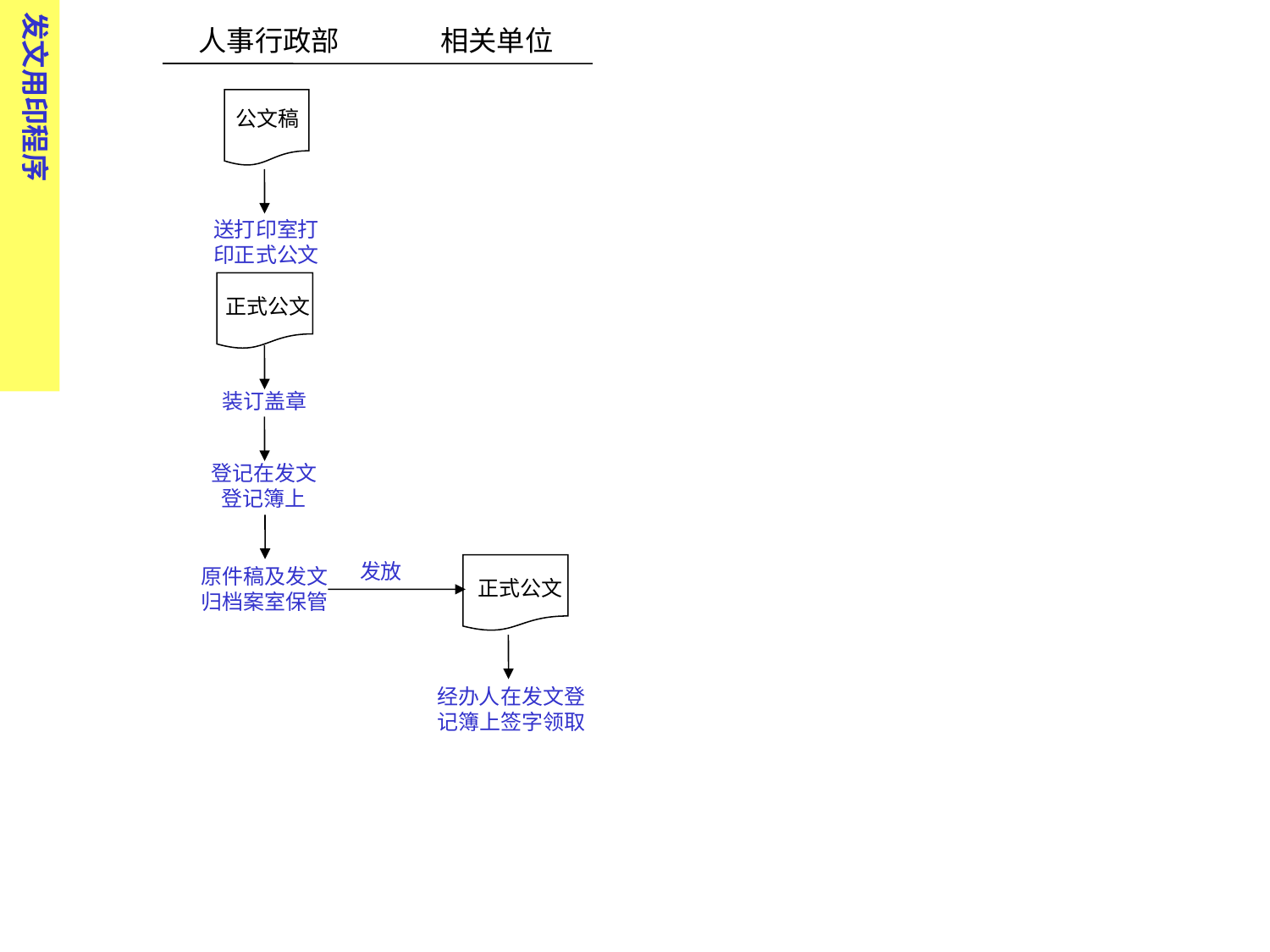

发文用印程序
人事行政部                相关单位

公文稿

送打印室打印正式公文

正式公文

装订盖章

登记在发文登记簿上

发放

原件稿及发文归档案室保管
正式公文

经办人在发文登记簿上签字领取
25